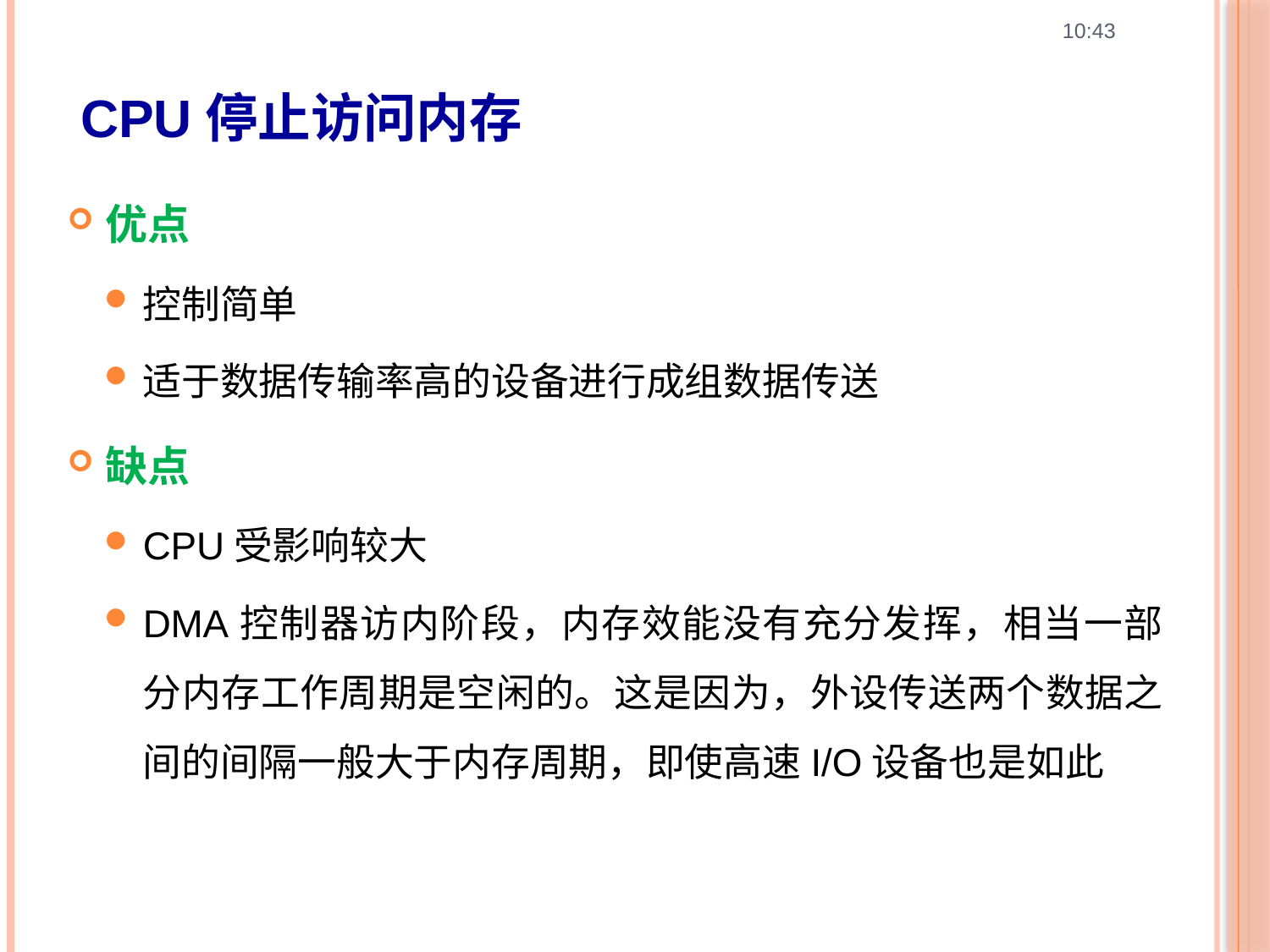

10:43
# CPU停止访问内存
优点
控制简单
适于数据传输率高的设备进行成组数据传送
缺点
CPU受影响较大
DMA控制器访内阶段，内存效能没有充分发挥，相当一部分内存工作周期是空闲的。这是因为，外设传送两个数据之间的间隔一般大于内存周期，即使高速I/O设备也是如此